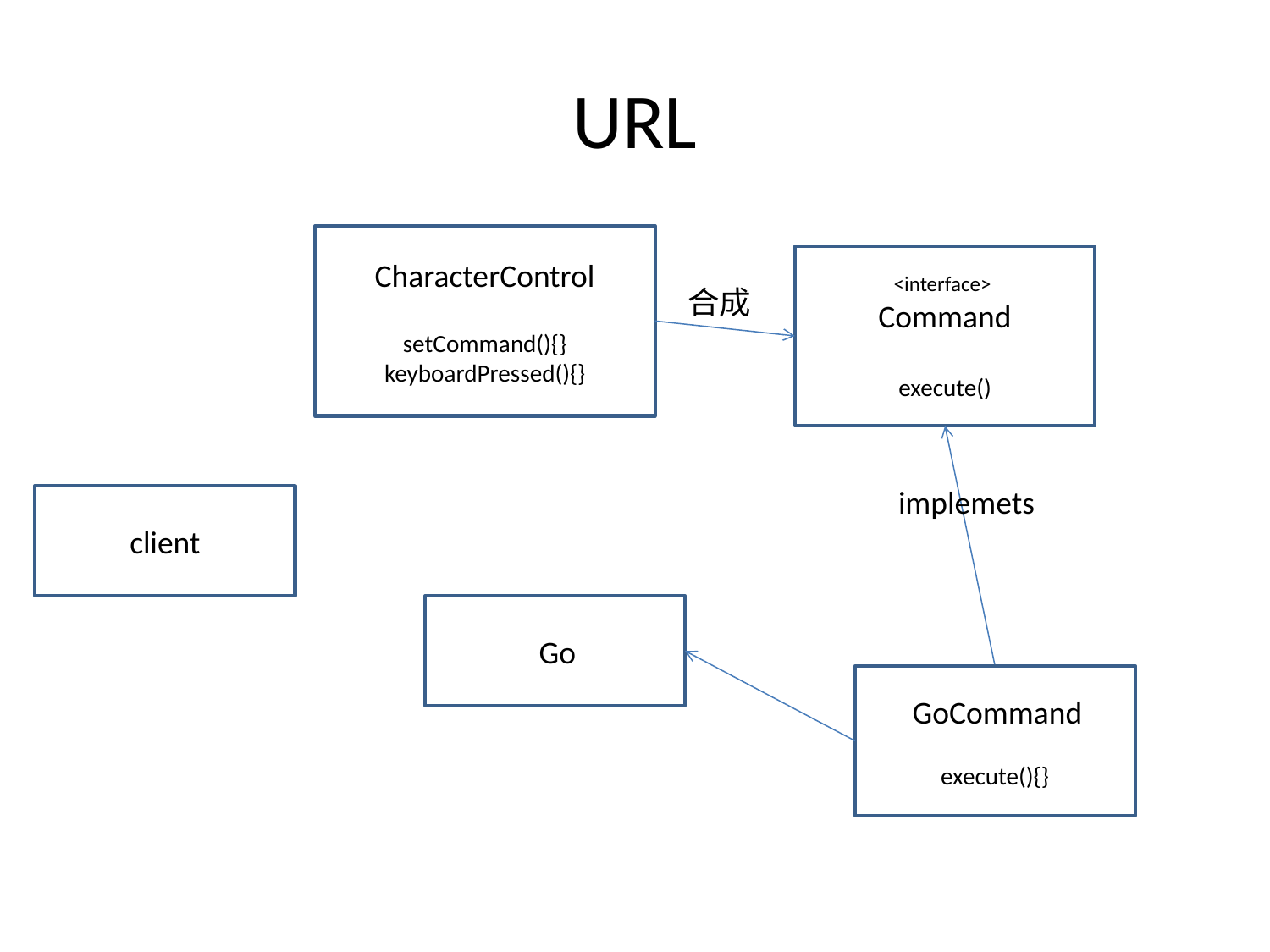

# URL
CharacterControl

setCommand(){}
keyboardPressed(){}
<interface>
Command

execute()
合成
implemets
client
 Go
 GoCommand

execute(){}